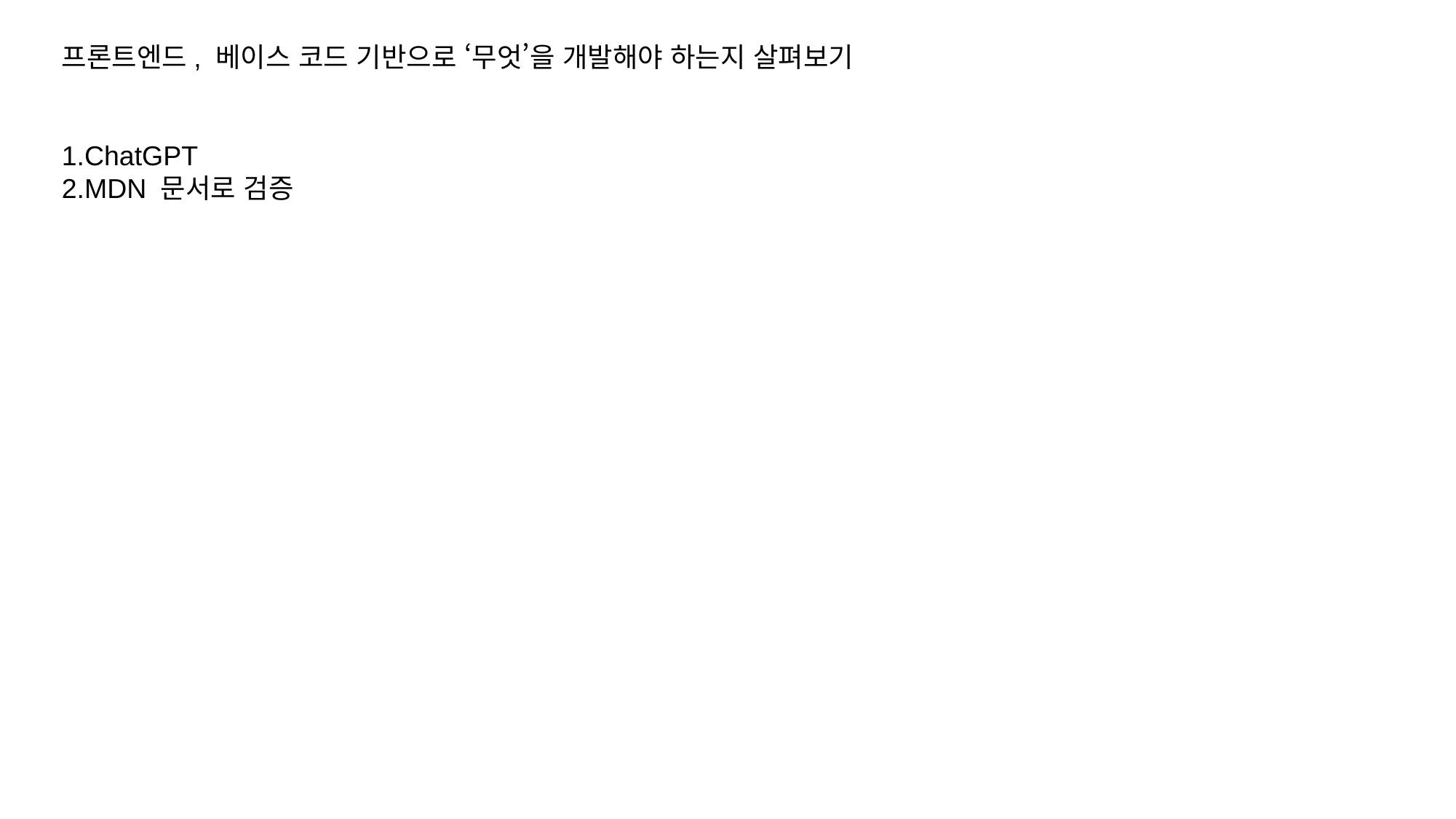

프론트엔드, 베이스 코드 기반으로 ‘무엇’을 개발해야 하는지 살펴보기

1.ChatGPT
2.MDN 문서로 검증